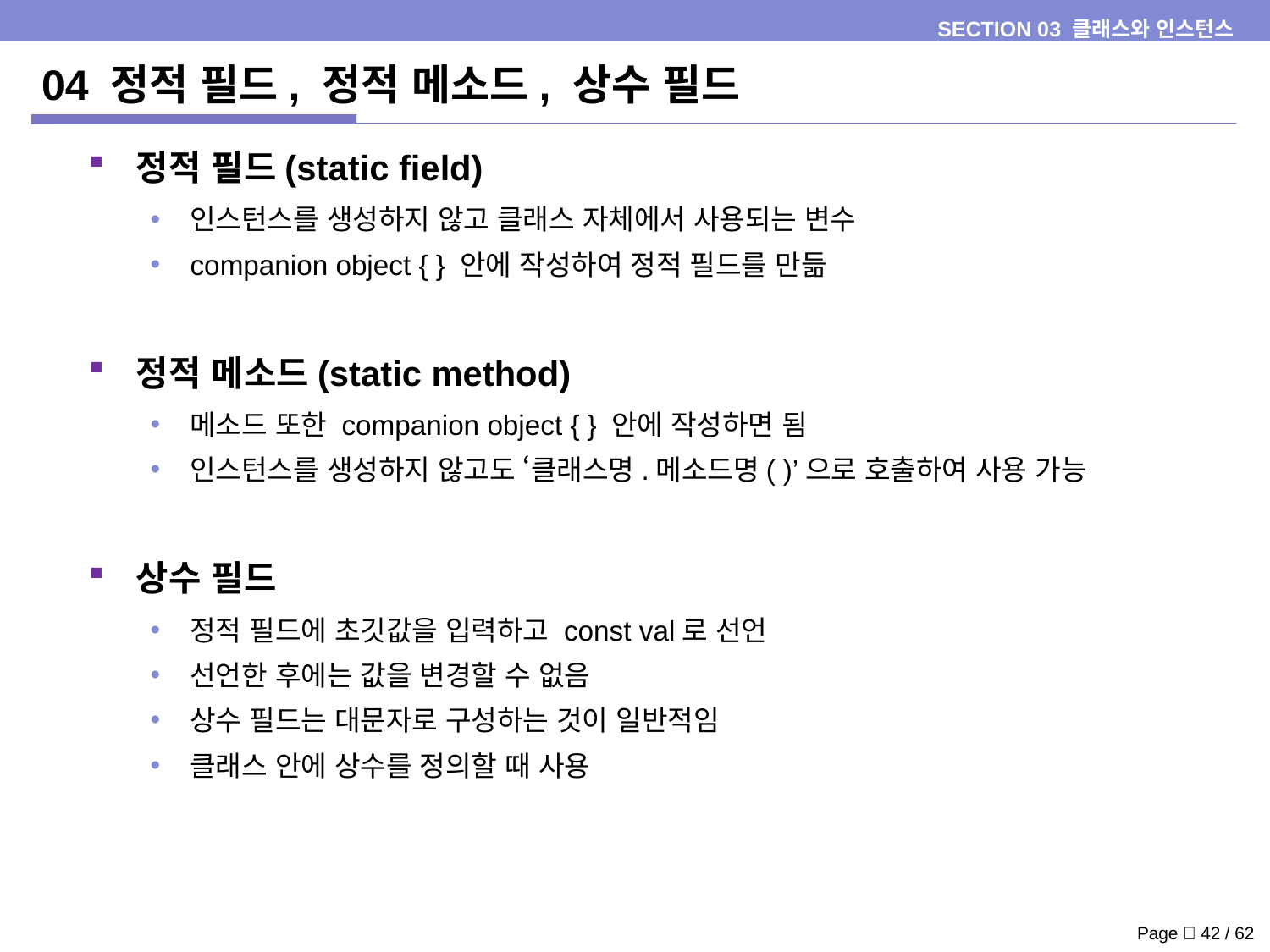

SECTION 03 클래스와 인스턴스
# 04 정적 필드, 정적 메소드, 상수 필드
정적 필드(static field)
인스턴스를 생성하지 않고 클래스 자체에서 사용되는 변수
companion object { } 안에 작성하여 정적 필드를 만듦

정적 메소드(static method)
메소드 또한 companion object { } 안에 작성하면 됨
인스턴스를 생성하지 않고도 ‘클래스명.메소드명( )’으로 호출하여 사용 가능

상수 필드
정적 필드에 초깃값을 입력하고 const val로 선언
선언한 후에는 값을 변경할 수 없음
상수 필드는 대문자로 구성하는 것이 일반적임
클래스 안에 상수를 정의할 때 사용